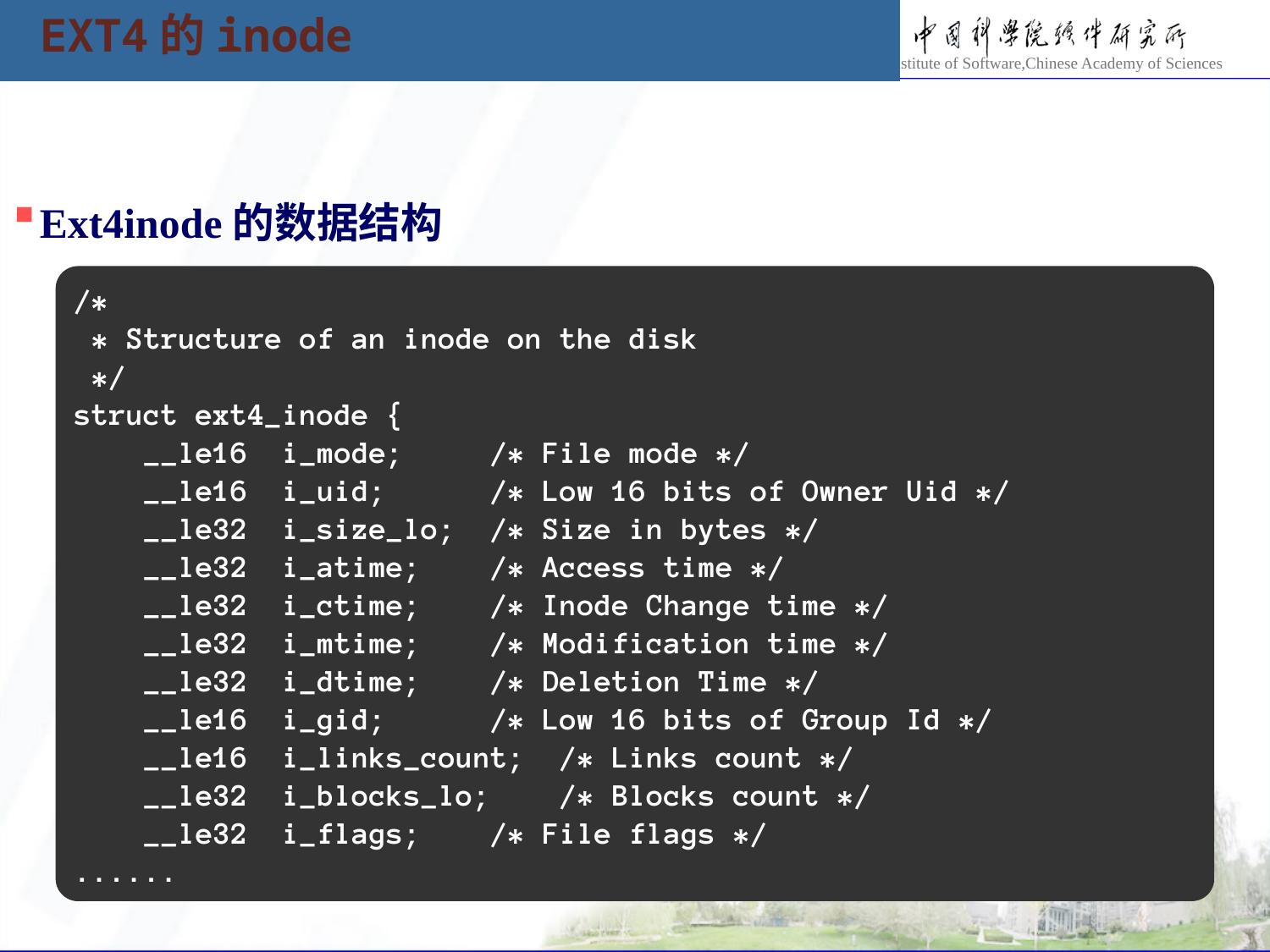

EXT4的inode
Ext4inode的数据结构
/*
 * Structure of an inode on the disk
 */
struct ext4_inode {
    __le16  i_mode;     /* File mode */
    __le16  i_uid;      /* Low 16 bits of Owner Uid */
    __le32  i_size_lo;  /* Size in bytes */
    __le32  i_atime;    /* Access time */
    __le32  i_ctime;    /* Inode Change time */
    __le32  i_mtime;    /* Modification time */
    __le32  i_dtime;    /* Deletion Time */
    __le16  i_gid;      /* Low 16 bits of Group Id */
    __le16  i_links_count;  /* Links count */
    __le32  i_blocks_lo;    /* Blocks count */
    __le32  i_flags;    /* File flags */
......